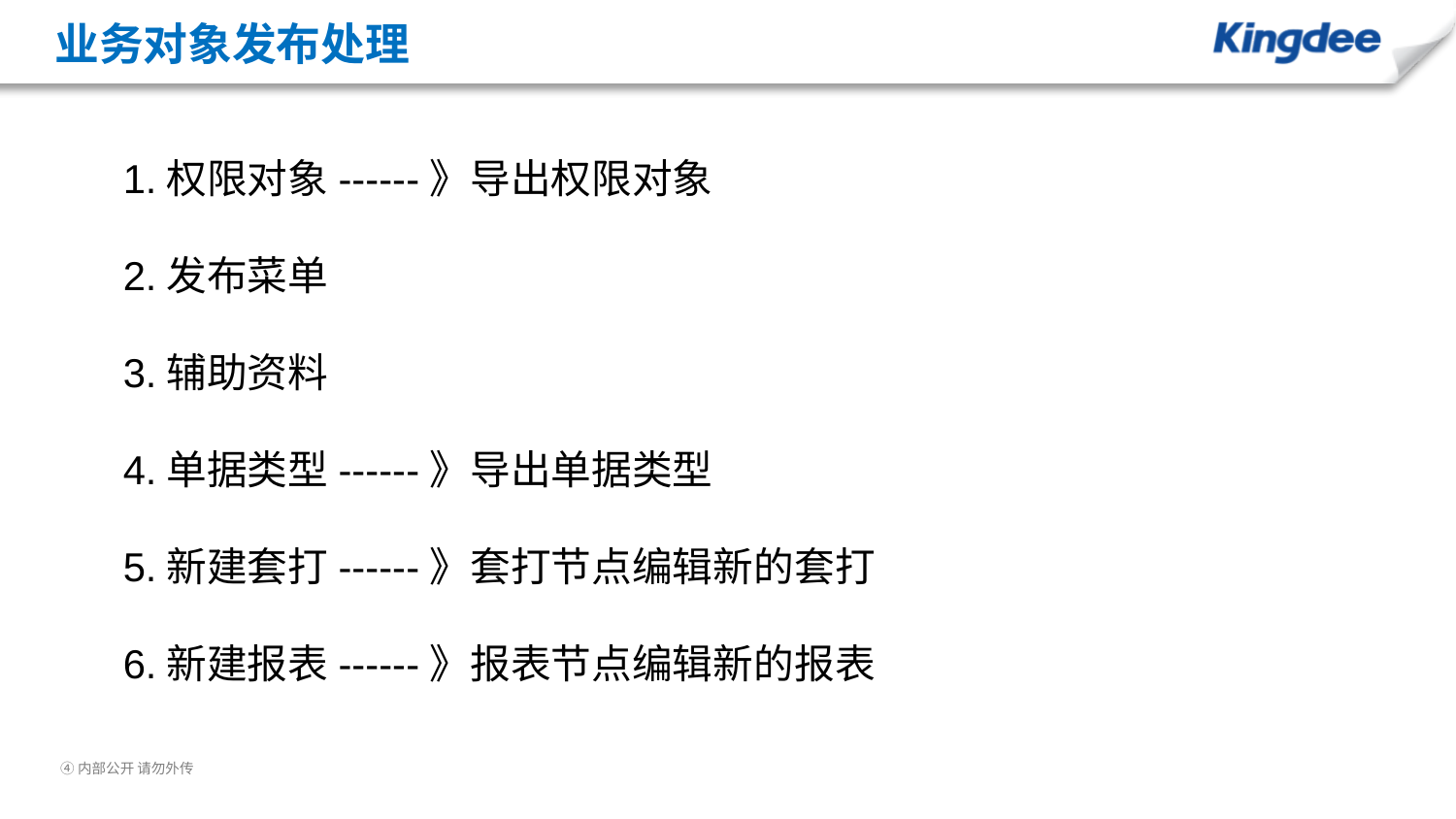

# 业务对象发布处理
1.权限对象------》导出权限对象

2.发布菜单

3.辅助资料

4.单据类型------》导出单据类型

5.新建套打------》套打节点编辑新的套打

6.新建报表------》报表节点编辑新的报表